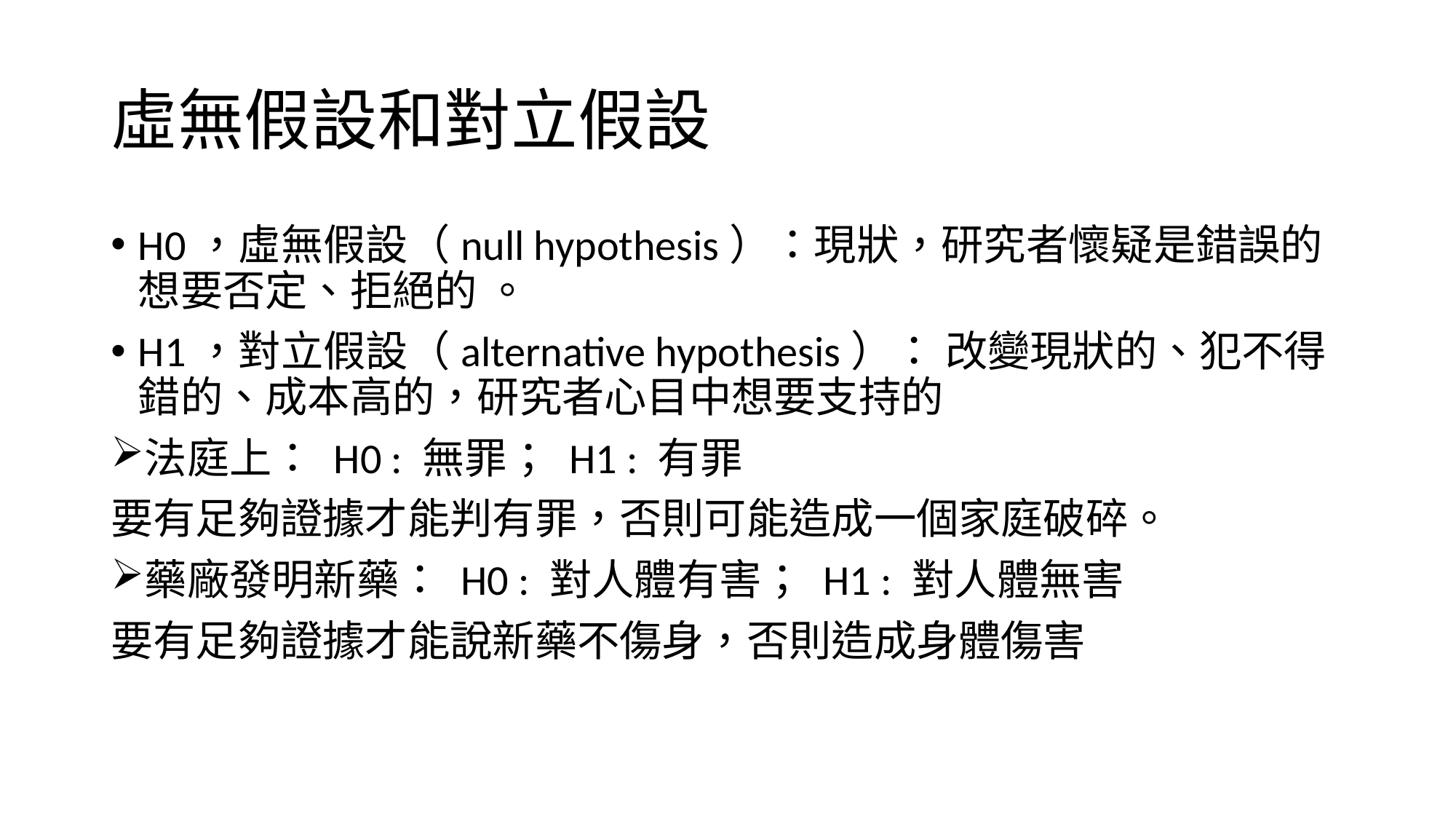

# 虛無假設和對立假設
H0，虛無假設（null hypothesis）：現狀，研究者懷疑是錯誤的 想要否定、拒絕的 。
H1，對立假設（alternative hypothesis）： 改變現狀的、犯不得錯的、成本高的，研究者心目中想要支持的
法庭上： H0 : 無罪； H1 : 有罪
要有足夠證據才能判有罪，否則可能造成一個家庭破碎。
藥廠發明新藥： H0 : 對人體有害； H1 : 對人體無害
要有足夠證據才能說新藥不傷身，否則造成身體傷害